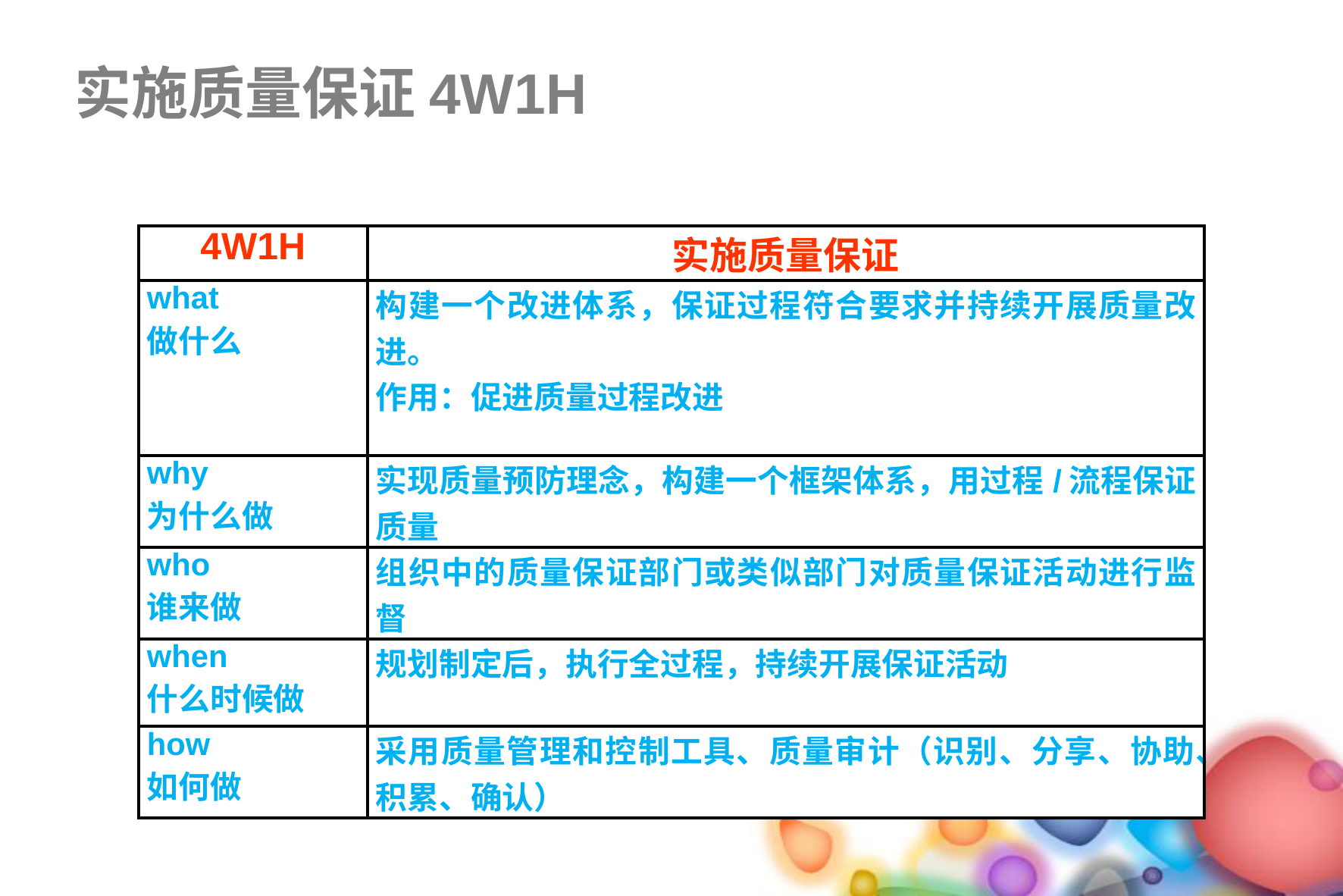

实施质量保证4W1H
| 4W1H | 实施质量保证 |
| --- | --- |
| what 做什么 | 构建一个改进体系，保证过程符合要求并持续开展质量改进。 作用：促进质量过程改进 |
| why 为什么做 | 实现质量预防理念，构建一个框架体系，用过程/流程保证质量 |
| who 谁来做 | 组织中的质量保证部门或类似部门对质量保证活动进行监督 |
| when 什么时候做 | 规划制定后，执行全过程，持续开展保证活动 |
| how 如何做 | 采用质量管理和控制工具、质量审计（识别、分享、协助、积累、确认） |